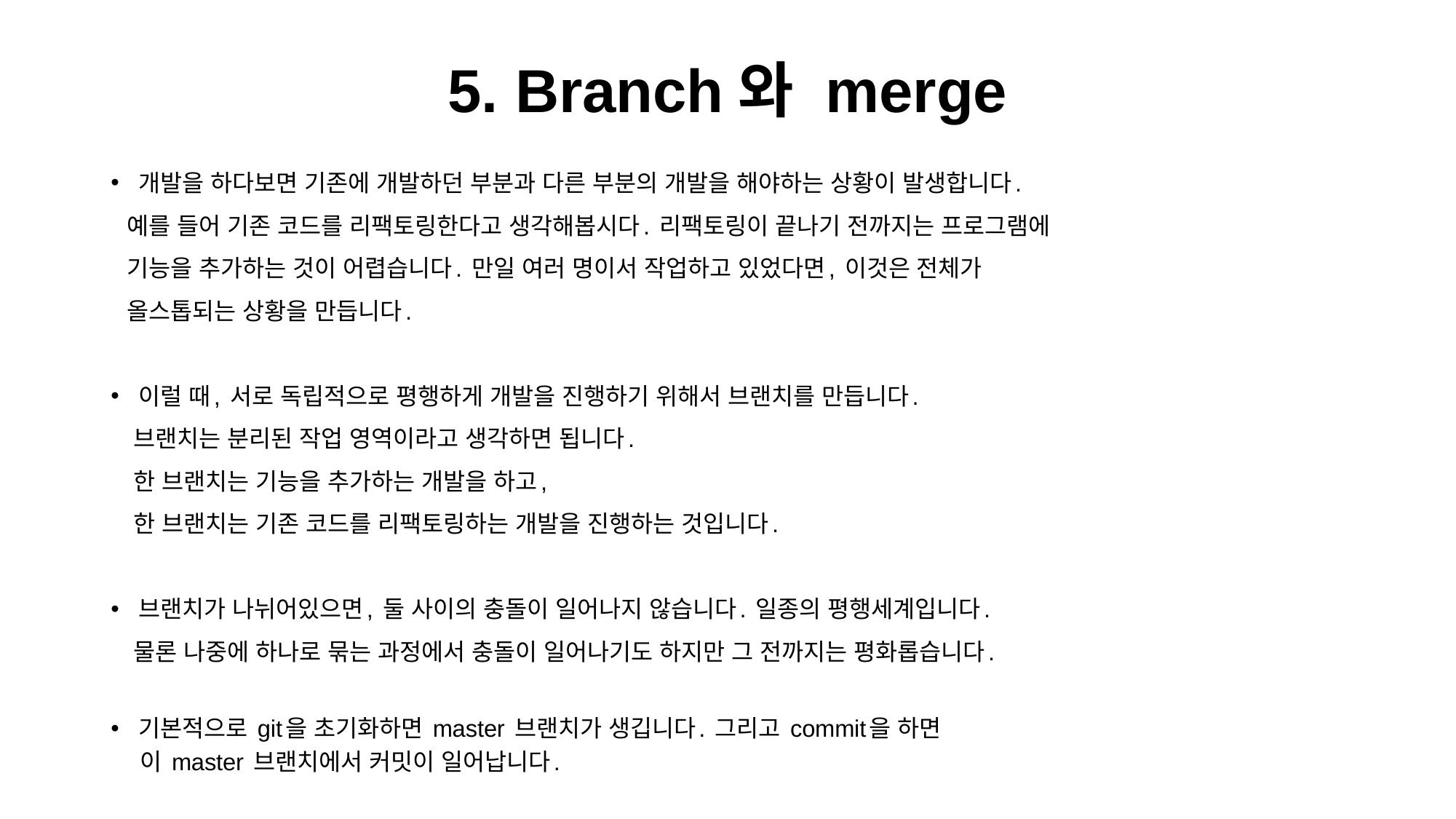

# 5. Branch와 merge
개발을 하다보면 기존에 개발하던 부분과 다른 부분의 개발을 해야하는 상황이 발생합니다.
  예를 들어 기존 코드를 리팩토링한다고 생각해봅시다. 리팩토링이 끝나기 전까지는 프로그램에
  기능을 추가하는 것이 어렵습니다. 만일 여러 명이서 작업하고 있었다면, 이것은 전체가
  올스톱되는 상황을 만듭니다.

이럴 때, 서로 독립적으로 평행하게 개발을 진행하기 위해서 브랜치를 만듭니다.
   브랜치는 분리된 작업 영역이라고 생각하면 됩니다.
   한 브랜치는 기능을 추가하는 개발을 하고,
   한 브랜치는 기존 코드를 리팩토링하는 개발을 진행하는 것입니다.

브랜치가 나뉘어있으면, 둘 사이의 충돌이 일어나지 않습니다. 일종의 평행세계입니다.
   물론 나중에 하나로 묶는 과정에서 충돌이 일어나기도 하지만 그 전까지는 평화롭습니다.

기본적으로 git을 초기화하면 master 브랜치가 생깁니다. 그리고 commit을 하면
    이 master 브랜치에서 커밋이 일어납니다.